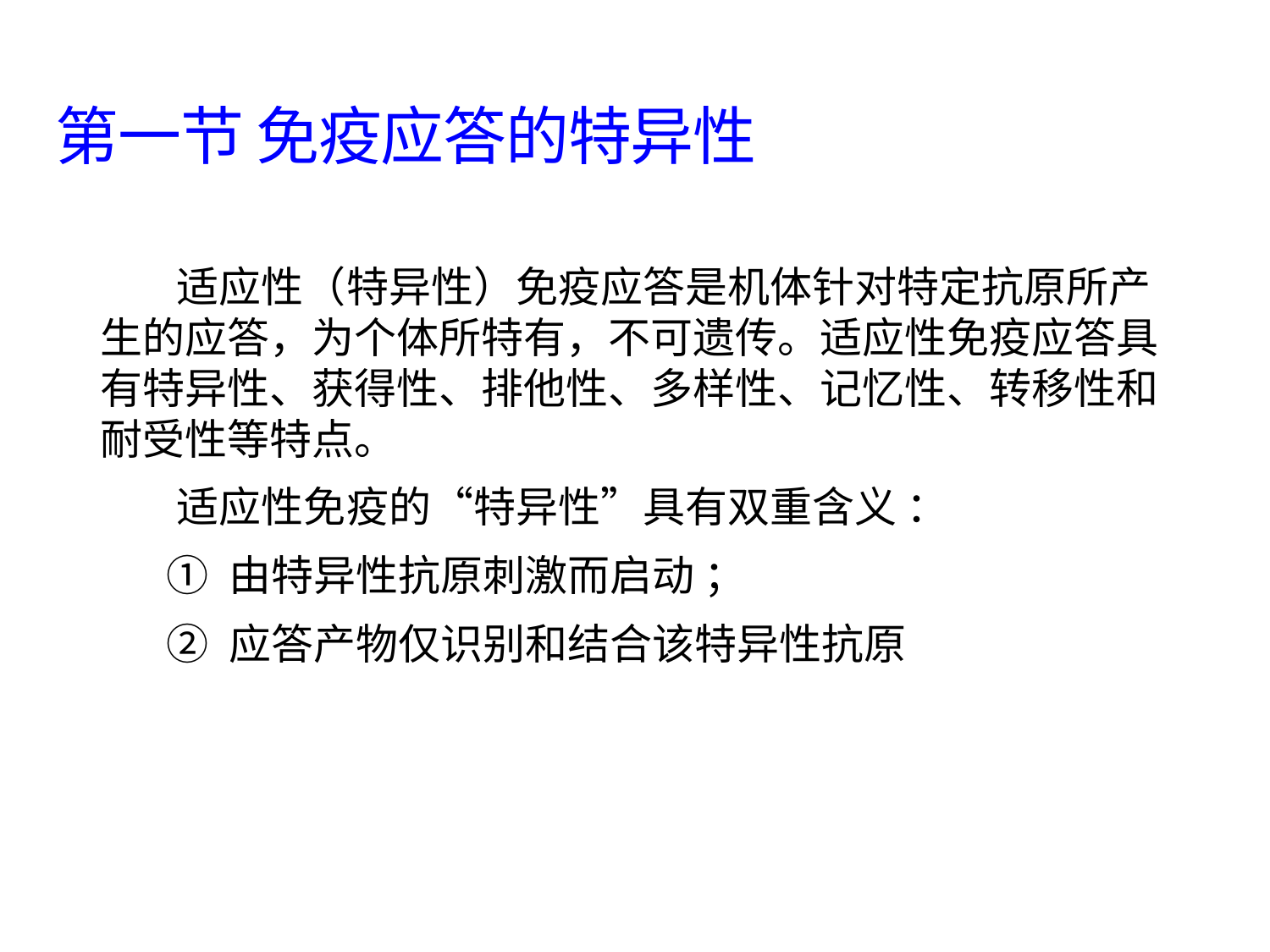

# 第一节 免疫应答的特异性
       适应性（特异性）免疫应答是机体针对特定抗原所产生的应答，为个体所特有，不可遗传。适应性免疫应答具有特异性、获得性、排他性、多样性、记忆性、转移性和耐受性等特点。
       适应性免疫的“特异性”具有双重含义 ：
       ① 由特异性抗原刺激而启动 ；
       ② 应答产物仅识别和结合该特异性抗原